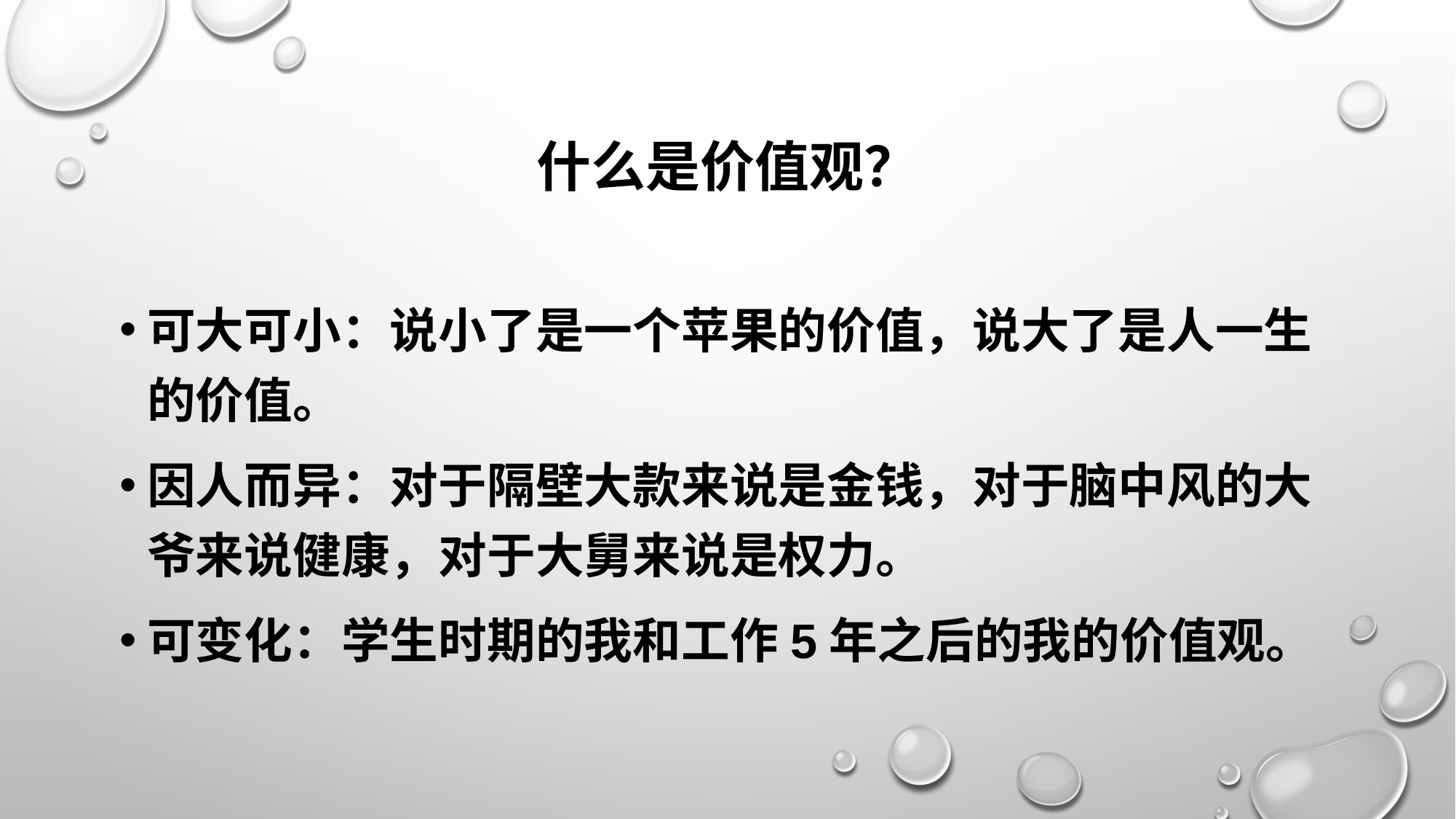

# 什么是价值观？
可大可小：说小了是一个苹果的价值，说大了是人一生的价值。
因人而异：对于隔壁大款来说是金钱，对于脑中风的大爷来说健康，对于大舅来说是权力。
可变化：学生时期的我和工作5年之后的我的价值观。